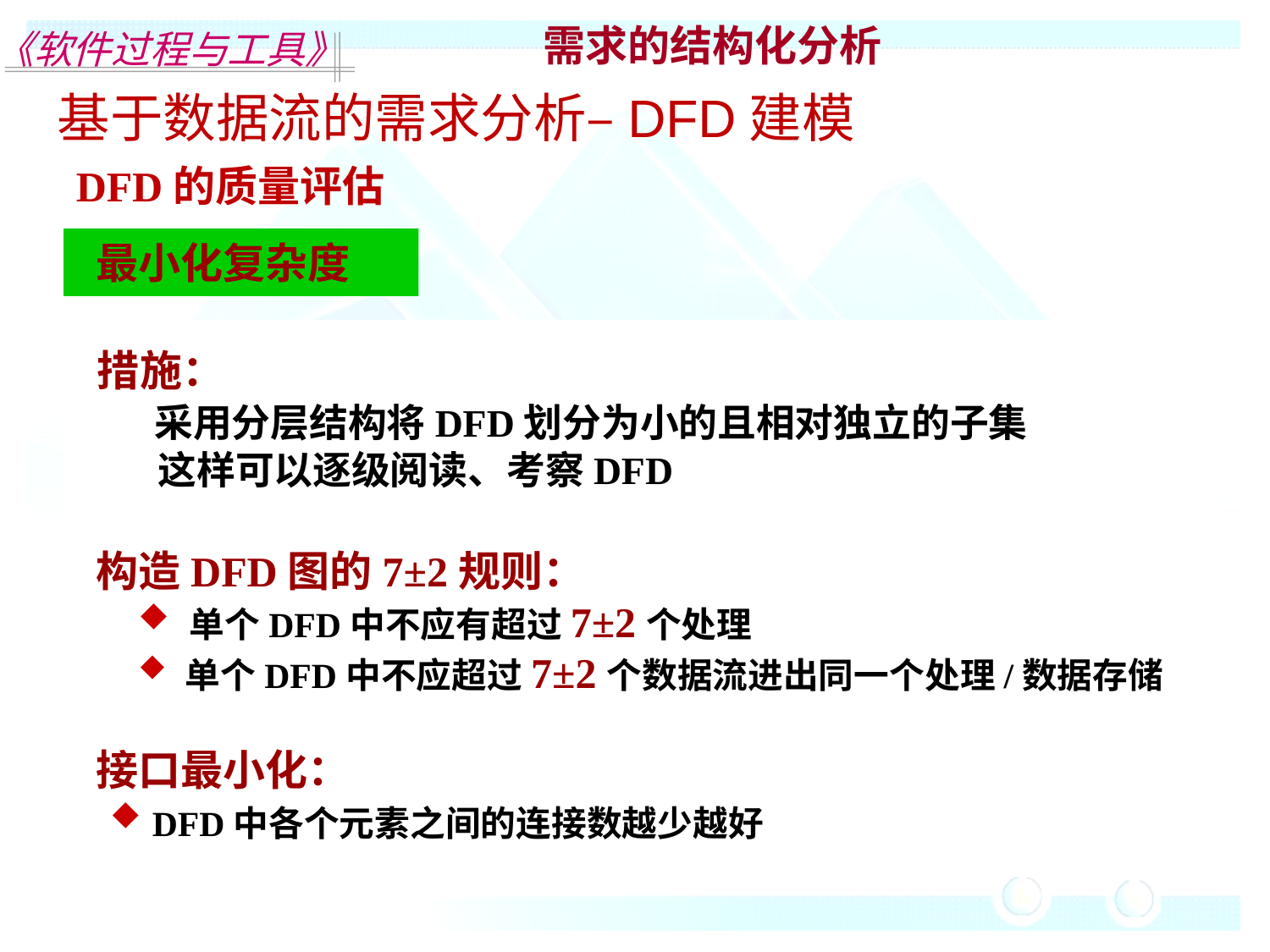

需求的结构化分析
基于数据流的需求分析–DFD建模
DFD的质量评估
 最小化复杂度
 措施：
       采用分层结构将DFD划分为小的且相对独立的子集
        这样可以逐级阅读、考察DFD
 构造DFD图的7±2规则：
 单个DFD中不应有超过7±2个处理
 单个DFD中不应超过7±2个数据流进出同一个处理/数据存储
 接口最小化：
 DFD中各个元素之间的连接数越少越好